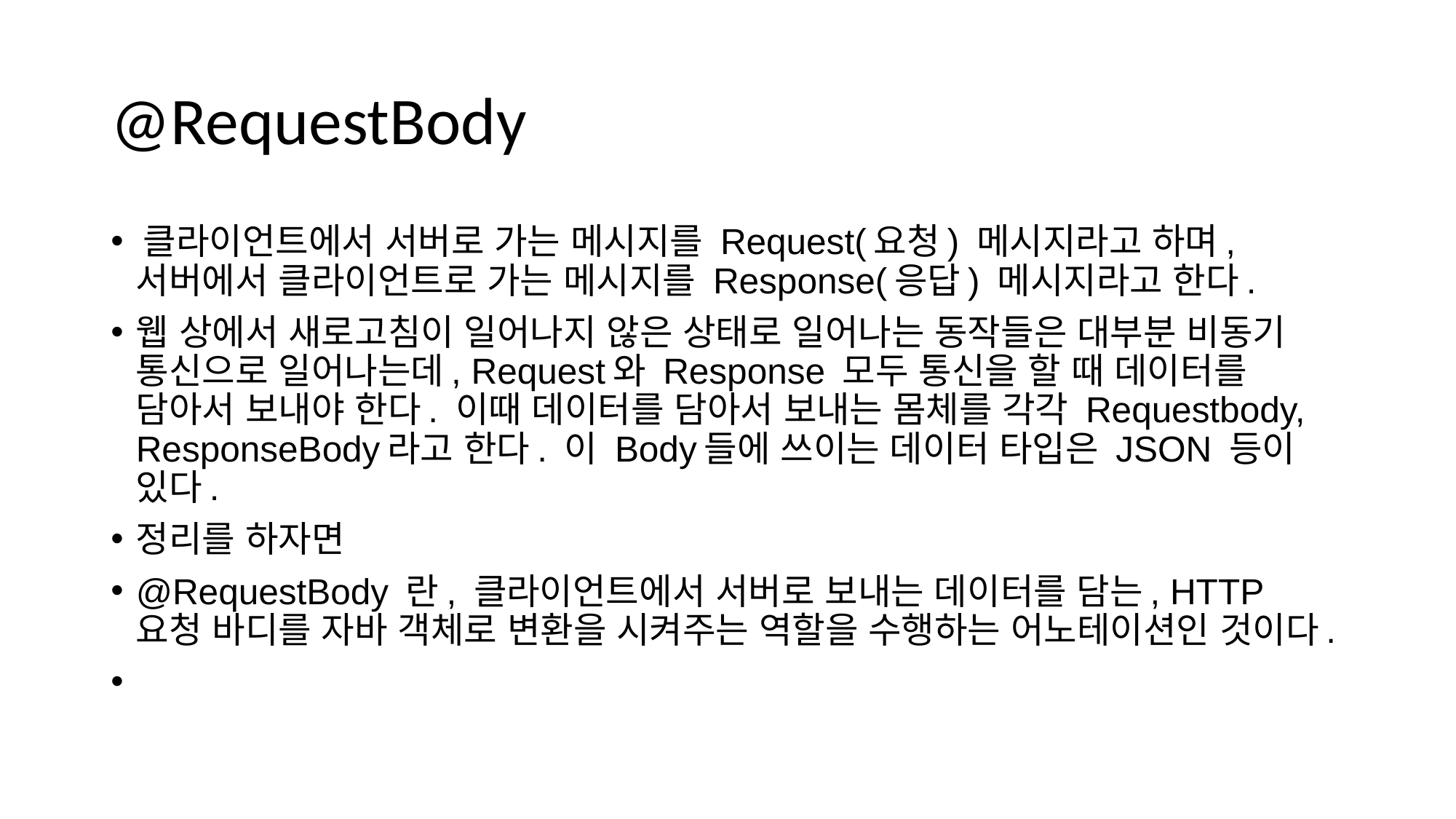

# @RequestBody
﻿클라이언트에서 서버로 가는 메시지를 Request(요청) 메시지라고 하며, 서버에서 클라이언트로 가는 메시지를 Response(응답) 메시지라고 한다.
웹 상에서 새로고침이 일어나지 않은 상태로 일어나는 동작들은 대부분 비동기 통신으로 일어나는데, Request와 Response 모두 통신을 할 때 데이터를 담아서 보내야 한다. 이때 데이터를 담아서 보내는 몸체를 각각 Requestbody, ResponseBody라고 한다. 이 Body들에 쓰이는 데이터 타입은 JSON 등이 있다.
정리를 하자면
@RequestBody 란, 클라이언트에서 서버로 보내는 데이터를 담는, HTTP 요청 바디를 자바 객체로 변환을 시켜주는 역할을 수행하는 어노테이션인 것이다.
﻿